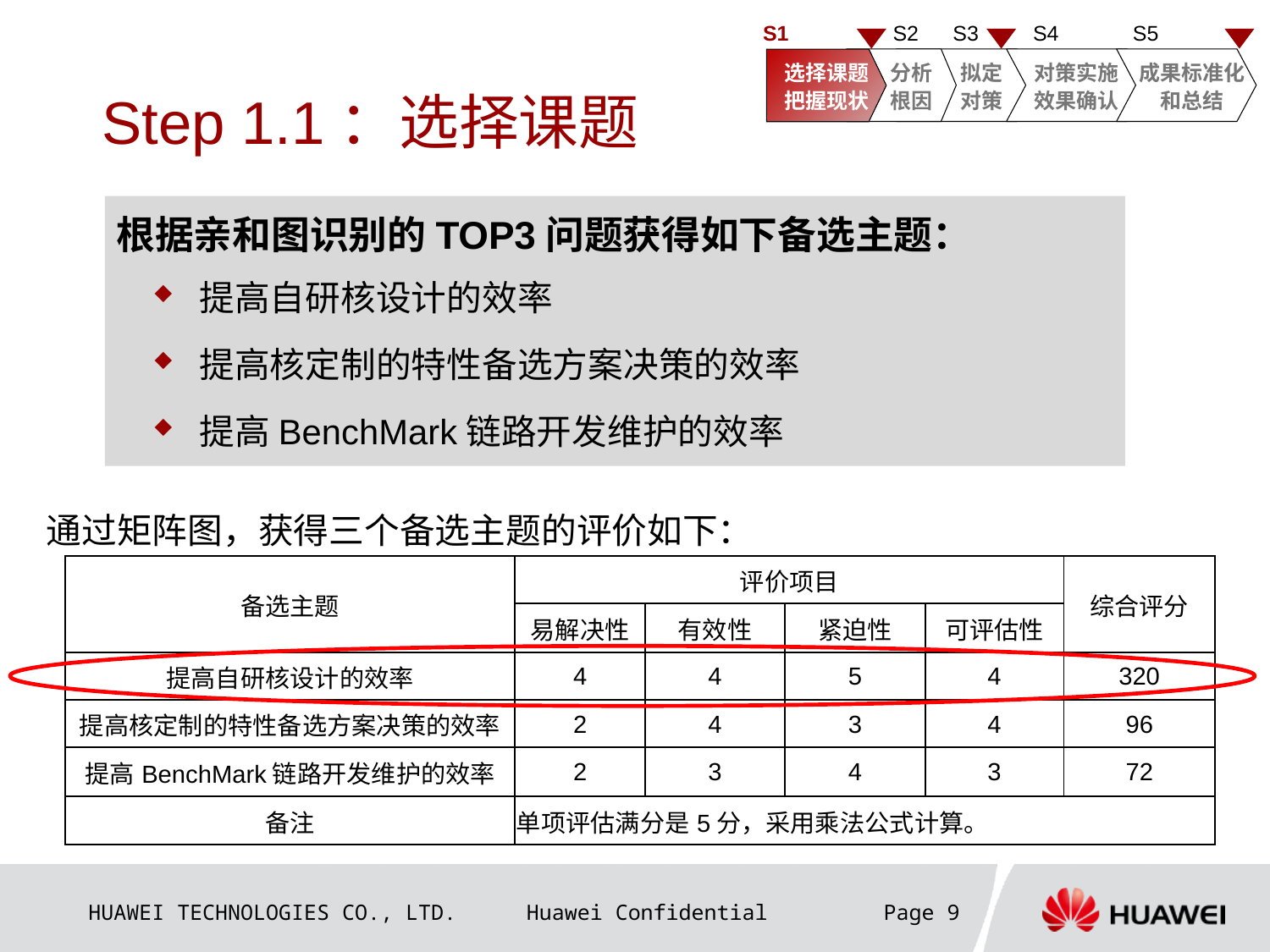

S1
S2
S3
S4
S5

选择课题
把握现状
分析根因
拟定对策
对策实施
效果确认
成果标准化
和总结
# Step 1.1：选择课题
根据亲和图识别的TOP3问题获得如下备选主题：

 提高自研核设计的效率
 提高核定制的特性备选方案决策的效率
 提高BenchMark链路开发维护的效率
通过矩阵图，获得三个备选主题的评价如下：
| 备选主题 | 评价项目 |  |  |  | 综合评分 |
| --- | --- | --- | --- | --- | --- |
|  | 易解决性 | 有效性 | 紧迫性 | 可评估性 |  |
| 提高自研核设计的效率 | 4 | 4 | 5 | 4 | 320 |
| 提高核定制的特性备选方案决策的效率 | 2 | 4 | 3 | 4 | 96 |
| 提高BenchMark链路开发维护的效率 | 2 | 3 | 4 | 3 | 72 |
| 备注 | 单项评估满分是5分，采用乘法公式计算。 |  |  |  |  |

Page 9